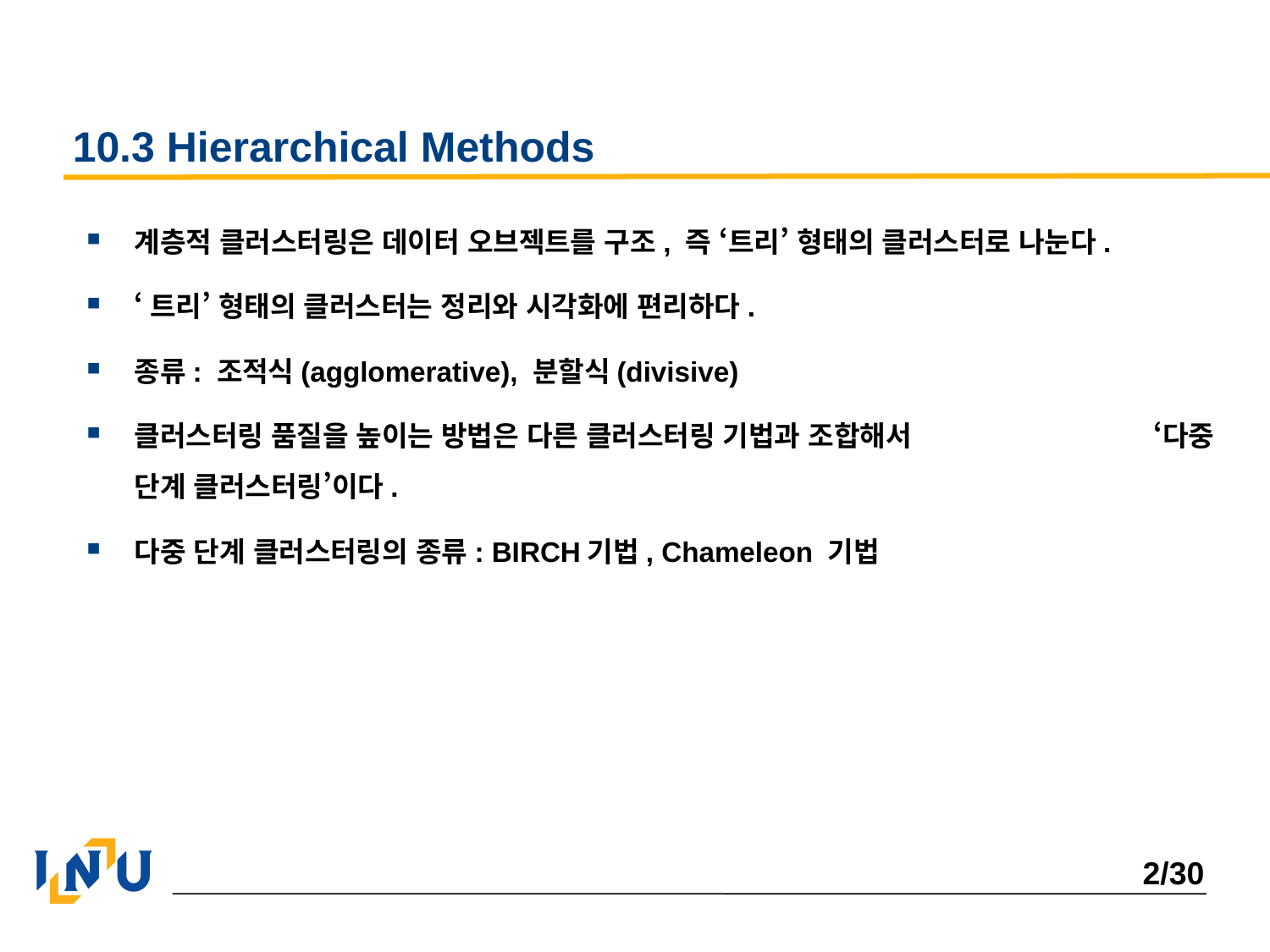

# 10.3 Hierarchical Methods
계층적 클러스터링은 데이터 오브젝트를 구조, 즉 ‘트리’ 형태의 클러스터로 나눈다.
‘트리’ 형태의 클러스터는 정리와 시각화에 편리하다.
종류: 조적식(agglomerative), 분할식(divisive)
클러스터링 품질을 높이는 방법은 다른 클러스터링 기법과 조합해서                               ‘다중 단계 클러스터링’이다.
다중 단계 클러스터링의 종류: BIRCH기법, Chameleon 기법